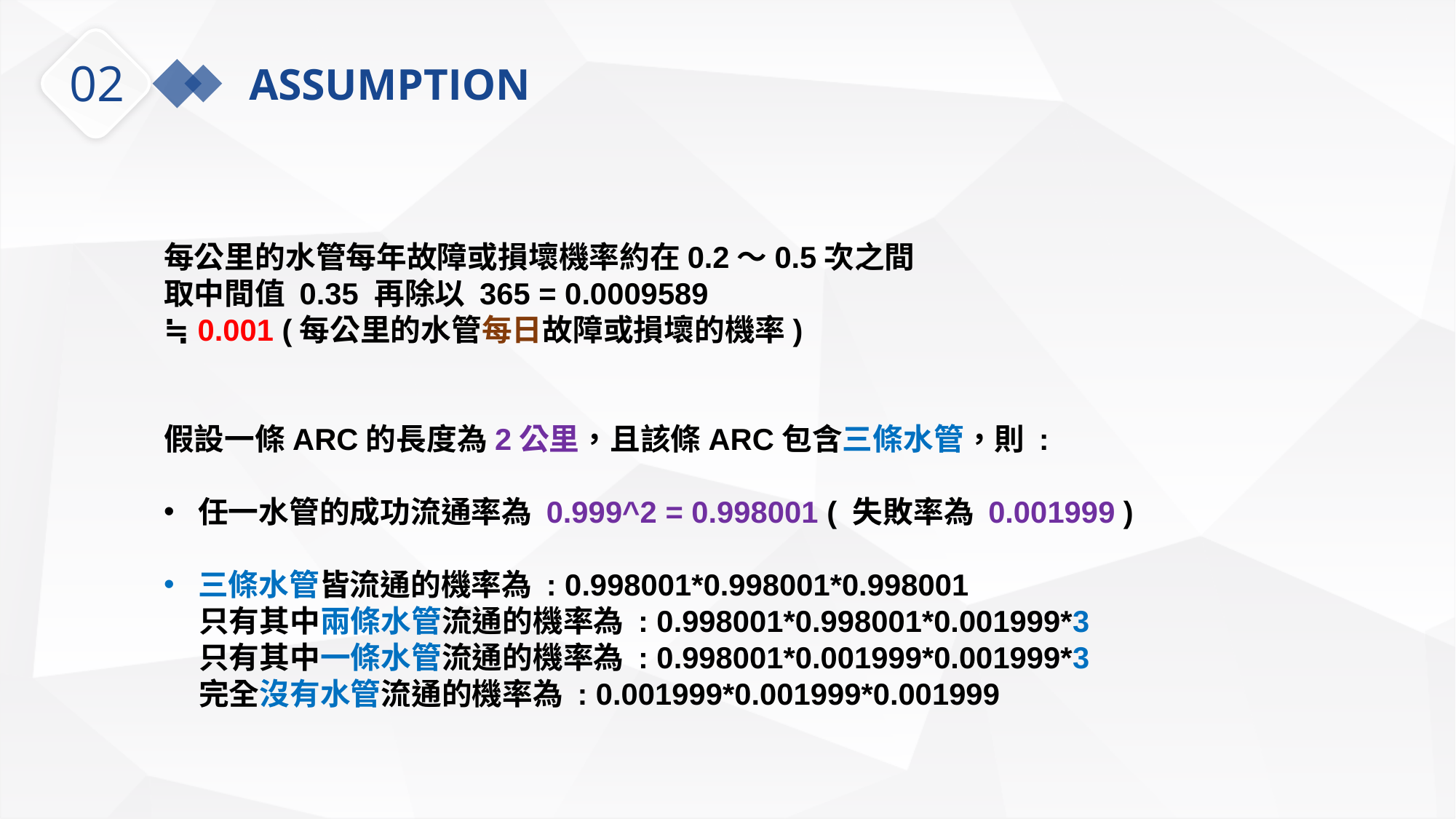

02
ASSUMPTION

每公里的水管每年故障或損壞機率約在0.2～0.5次之間
取中間值 0.35 再除以 365 = 0.0009589
≒ 0.001 (每公里的水管每日故障或損壞的機率)

假設一條arc的長度為2公里，且該條arc包含三條水管，則 :

任一水管的成功流通率為 0.999^2 = 0.998001 ( 失敗率為 0.001999 )

三條水管皆流通的機率為 : 0.998001*0.998001*0.998001
    只有其中兩條水管流通的機率為 : 0.998001*0.998001*0.001999*3
    只有其中一條水管流通的機率為 : 0.998001*0.001999*0.001999*3
    完全沒有水管流通的機率為 : 0.001999*0.001999*0.001999